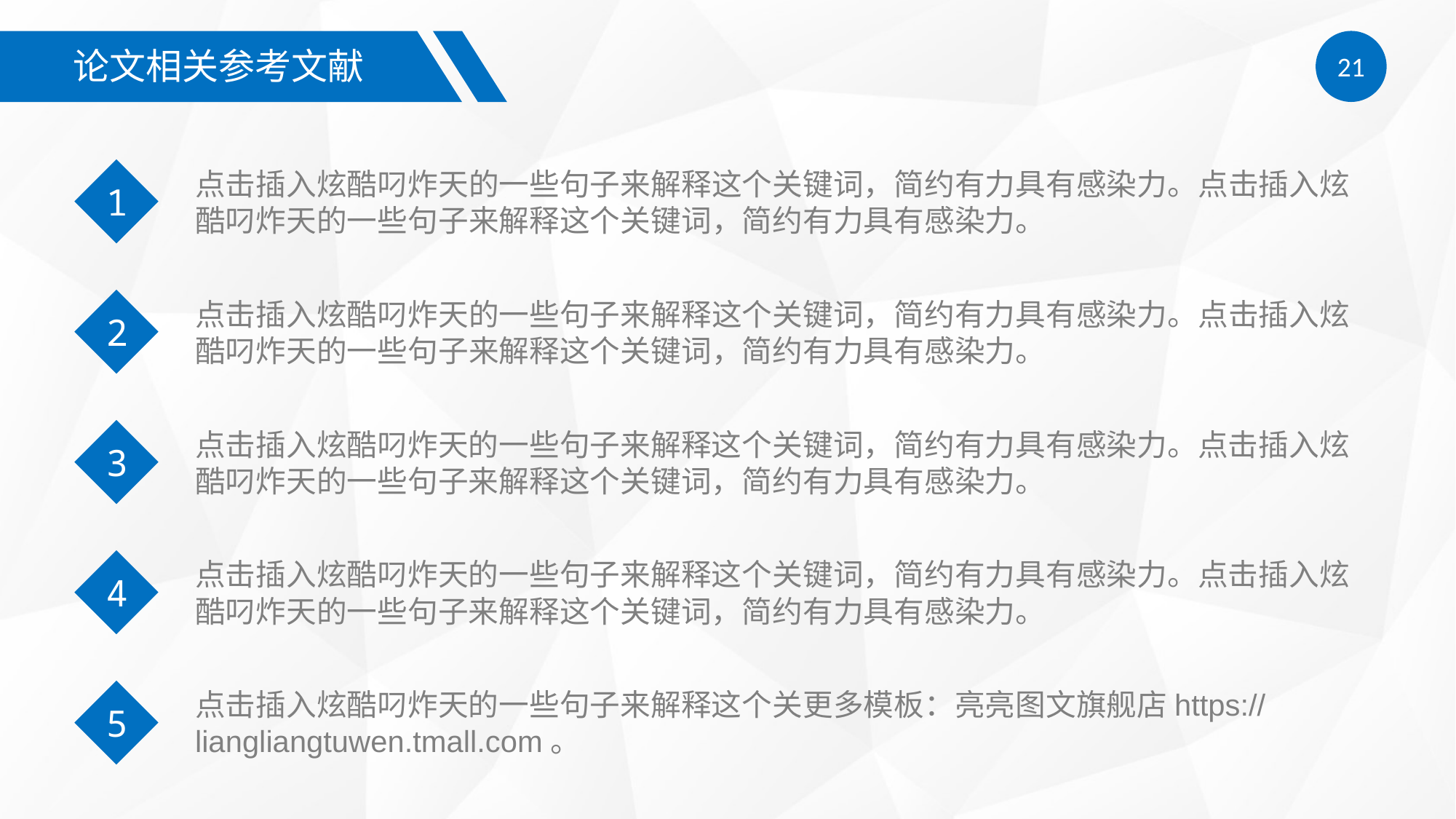

论文相关参考文献
21
1
点击插入炫酷叼炸天的一些句子来解释这个关键词，简约有力具有感染力。点击插入炫酷叼炸天的一些句子来解释这个关键词，简约有力具有感染力。
2
点击插入炫酷叼炸天的一些句子来解释这个关键词，简约有力具有感染力。点击插入炫酷叼炸天的一些句子来解释这个关键词，简约有力具有感染力。
3
点击插入炫酷叼炸天的一些句子来解释这个关键词，简约有力具有感染力。点击插入炫酷叼炸天的一些句子来解释这个关键词，简约有力具有感染力。
4
点击插入炫酷叼炸天的一些句子来解释这个关键词，简约有力具有感染力。点击插入炫酷叼炸天的一些句子来解释这个关键词，简约有力具有感染力。
点击插入炫酷叼炸天的一些句子来解释这个关更多模板：亮亮图文旗舰店https://liangliangtuwen.tmall.com。
5